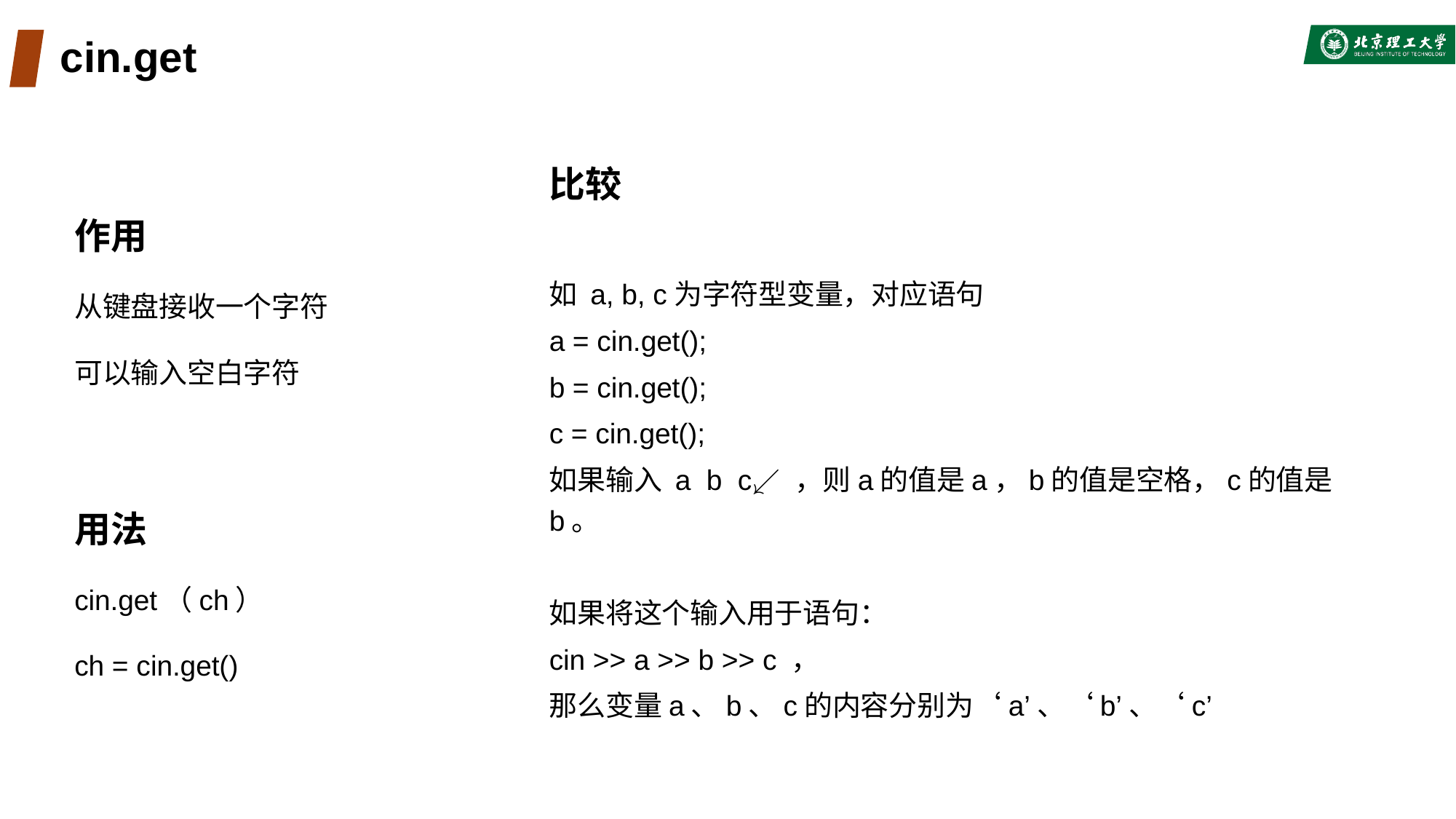

# cin.get
比较

如 a, b, c为字符型变量，对应语句
a = cin.get();
b = cin.get();
c = cin.get();
如果输入 a  b  c↙ ，则a的值是a，b的值是空格，c的值是b。

如果将这个输入用于语句：
cin >> a >> b >> c ，
那么变量a、b、c的内容分别为‘a’、‘b’、‘c’
作用
从键盘接收一个字符
可以输入空白字符

用法
cin.get（ch）
ch = cin.get()